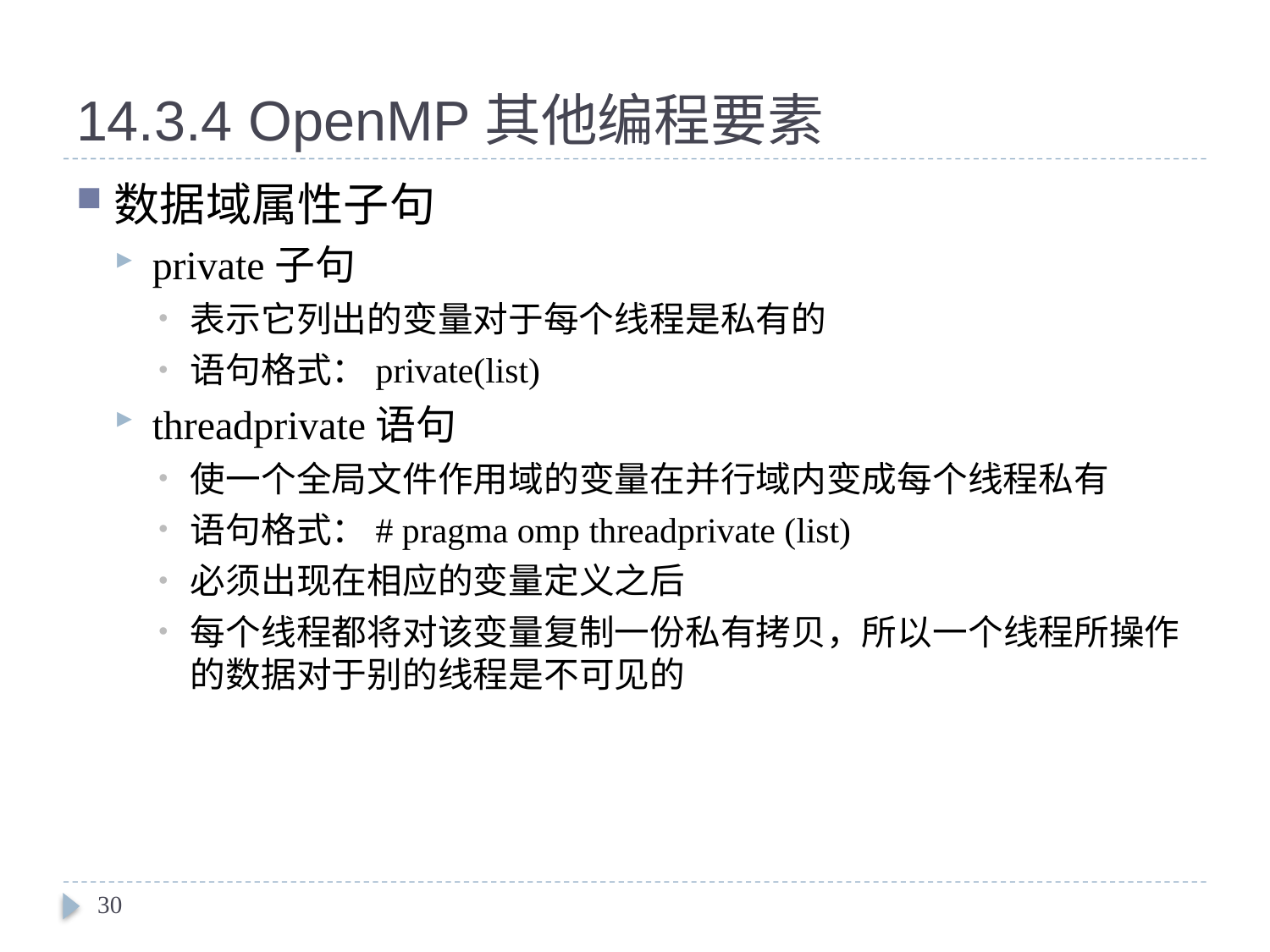

# 14.3.4 OpenMP其他编程要素
数据域属性子句
private子句
表示它列出的变量对于每个线程是私有的
语句格式：private(list)
threadprivate语句
使一个全局文件作用域的变量在并行域内变成每个线程私有
语句格式：# pragma omp threadprivate (list)
必须出现在相应的变量定义之后
每个线程都将对该变量复制一份私有拷贝，所以一个线程所操作的数据对于别的线程是不可见的
30